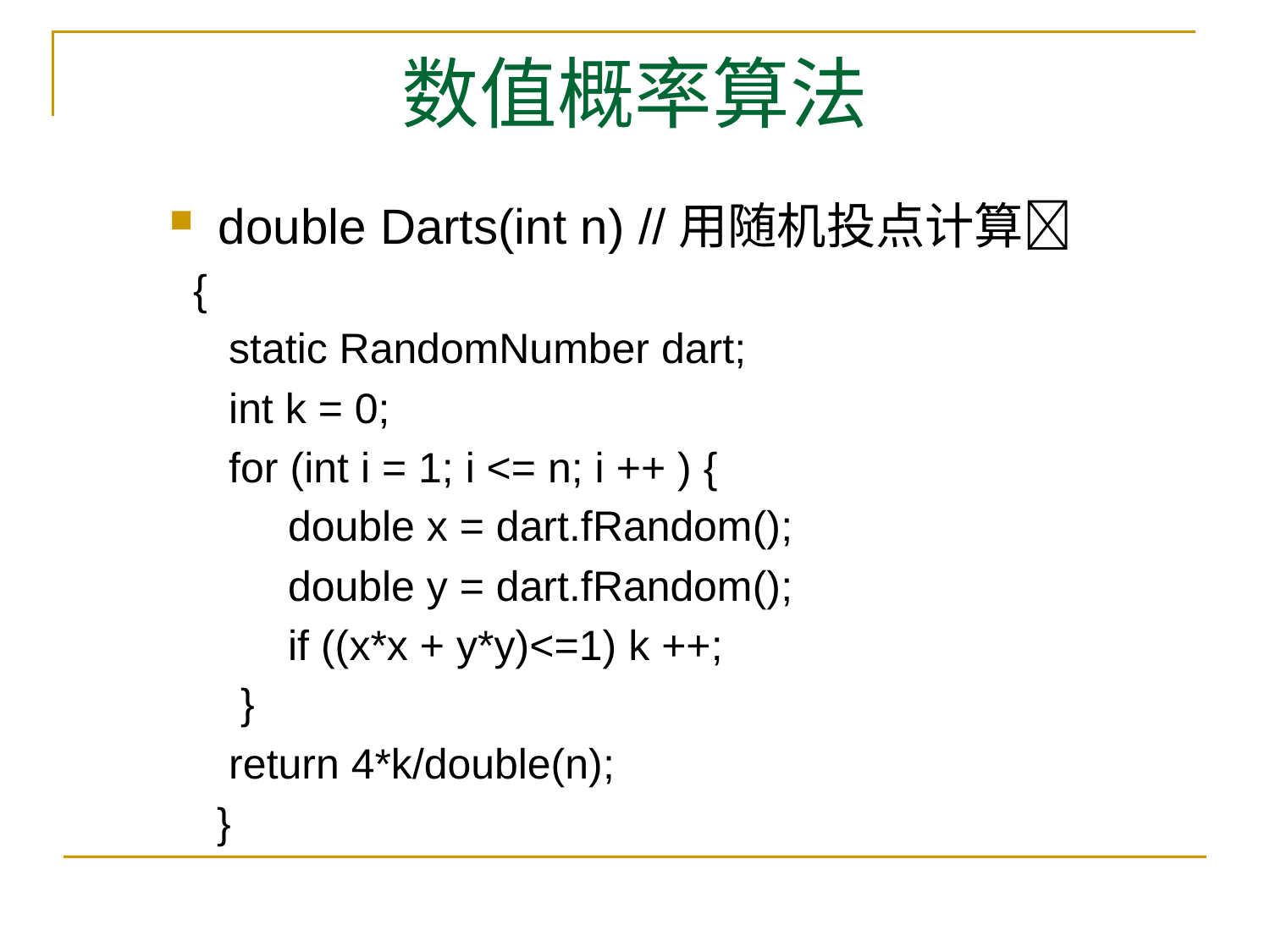

# 数值概率算法
double Darts(int n) //用随机投点计算π
  {
     static RandomNumber dart;
     int k = 0;
     for (int i = 1; i <= n; i ++ ) {
          double x = dart.fRandom();
          double y = dart.fRandom();
          if ((x*x + y*y)<=1) k ++;
      }
     return 4*k/double(n);
    }